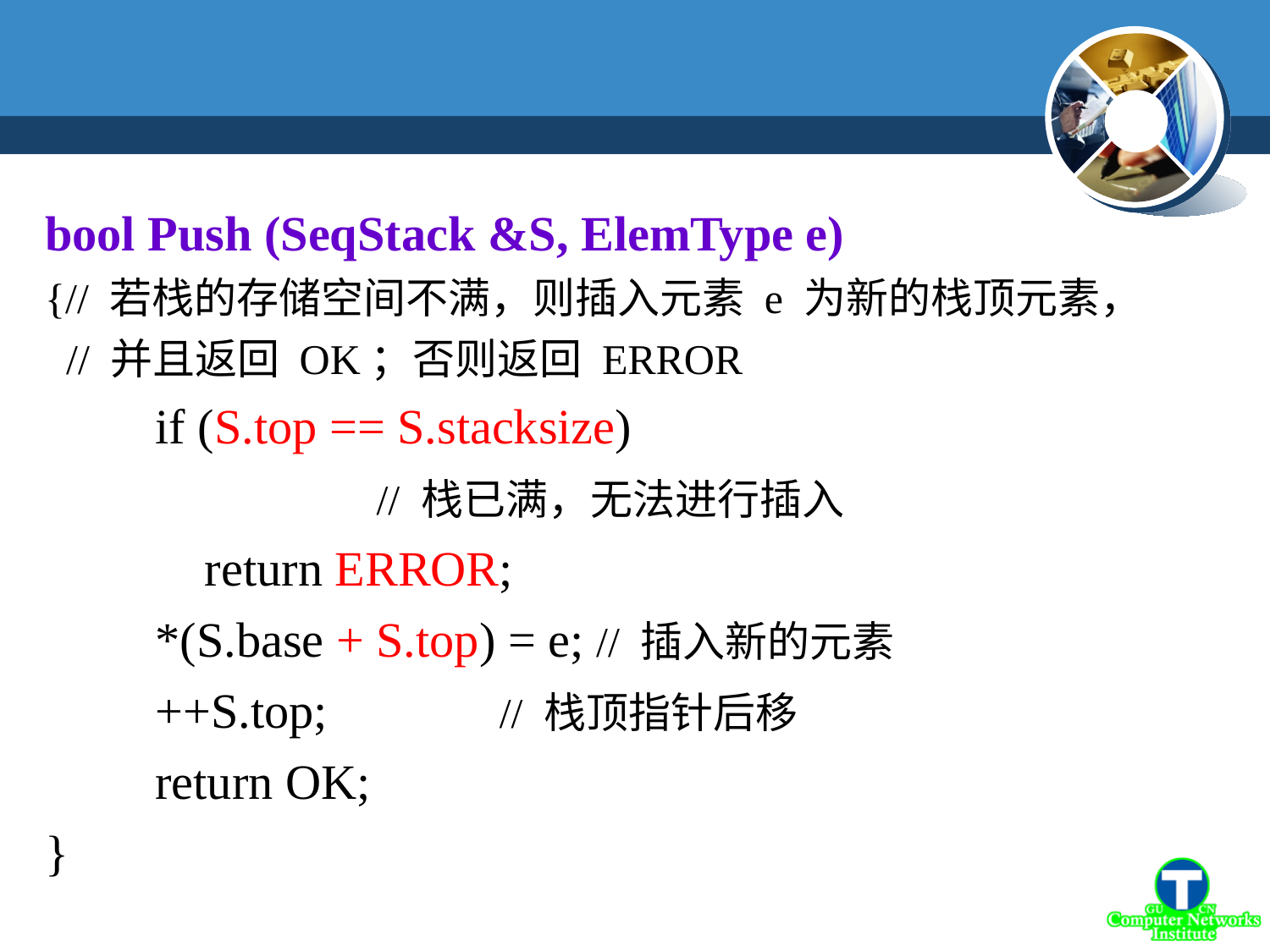

bool Push (SeqStack &S, ElemType e)
{// 若栈的存储空间不满，则插入元素 e 为新的栈顶元素，
  // 并且返回 OK；否则返回 ERROR
　　if (S.top == S.stacksize)
                           // 栈已满，无法进行插入
　　　return ERROR;
　　*(S.base + S.top) = e; // 插入新的元素
　　++S.top;　　　// 栈顶指针后移
　　return OK;
}